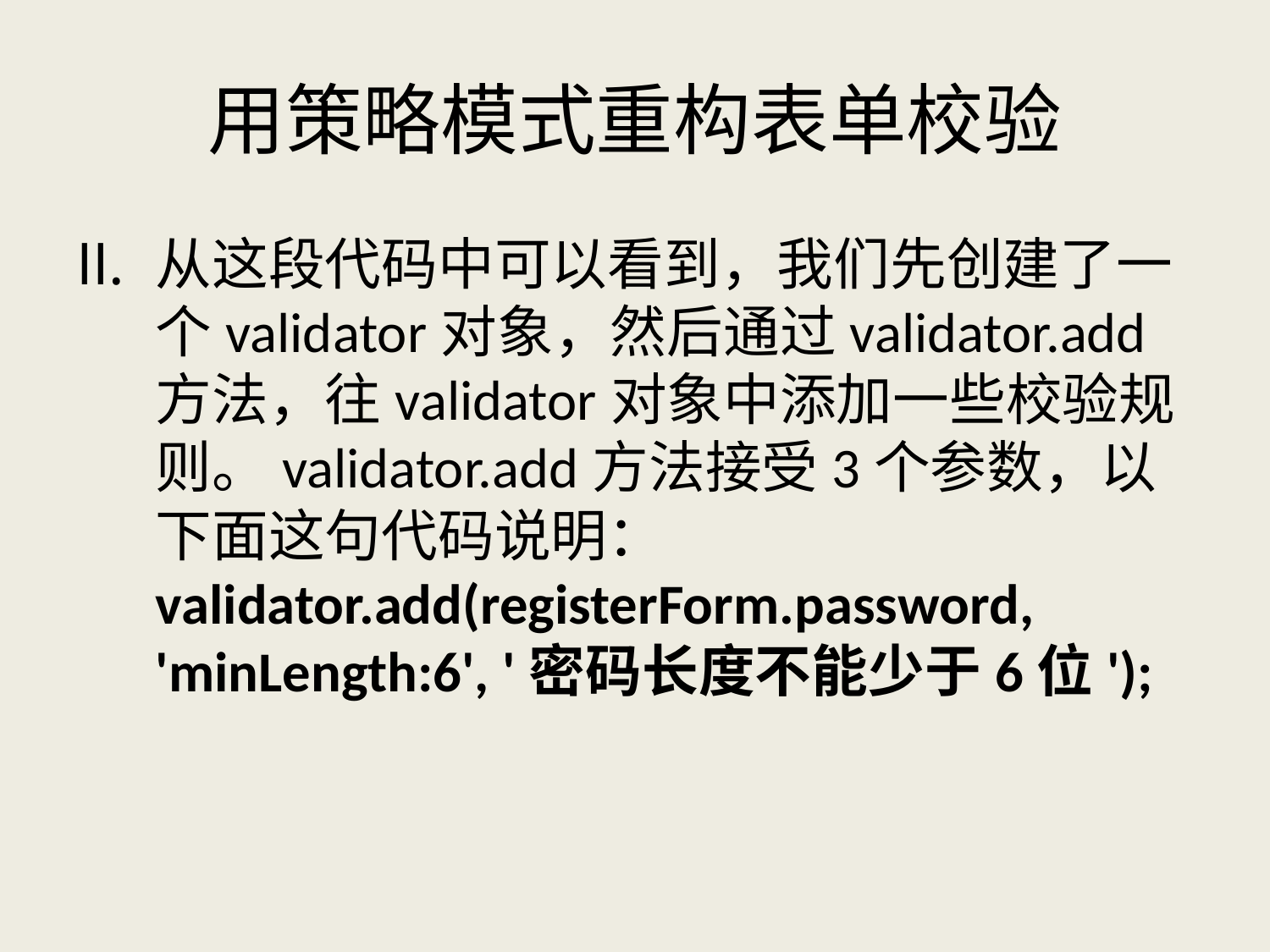

# 用策略模式重构表单校验
从这段代码中可以看到，我们先创建了一个validator对象，然后通过validator.add方法，往validator对象中添加一些校验规则。validator.add方法接受3个参数，以下面这句代码说明：validator.add(registerForm.password, 'minLength:6', '密码长度不能少于6位');